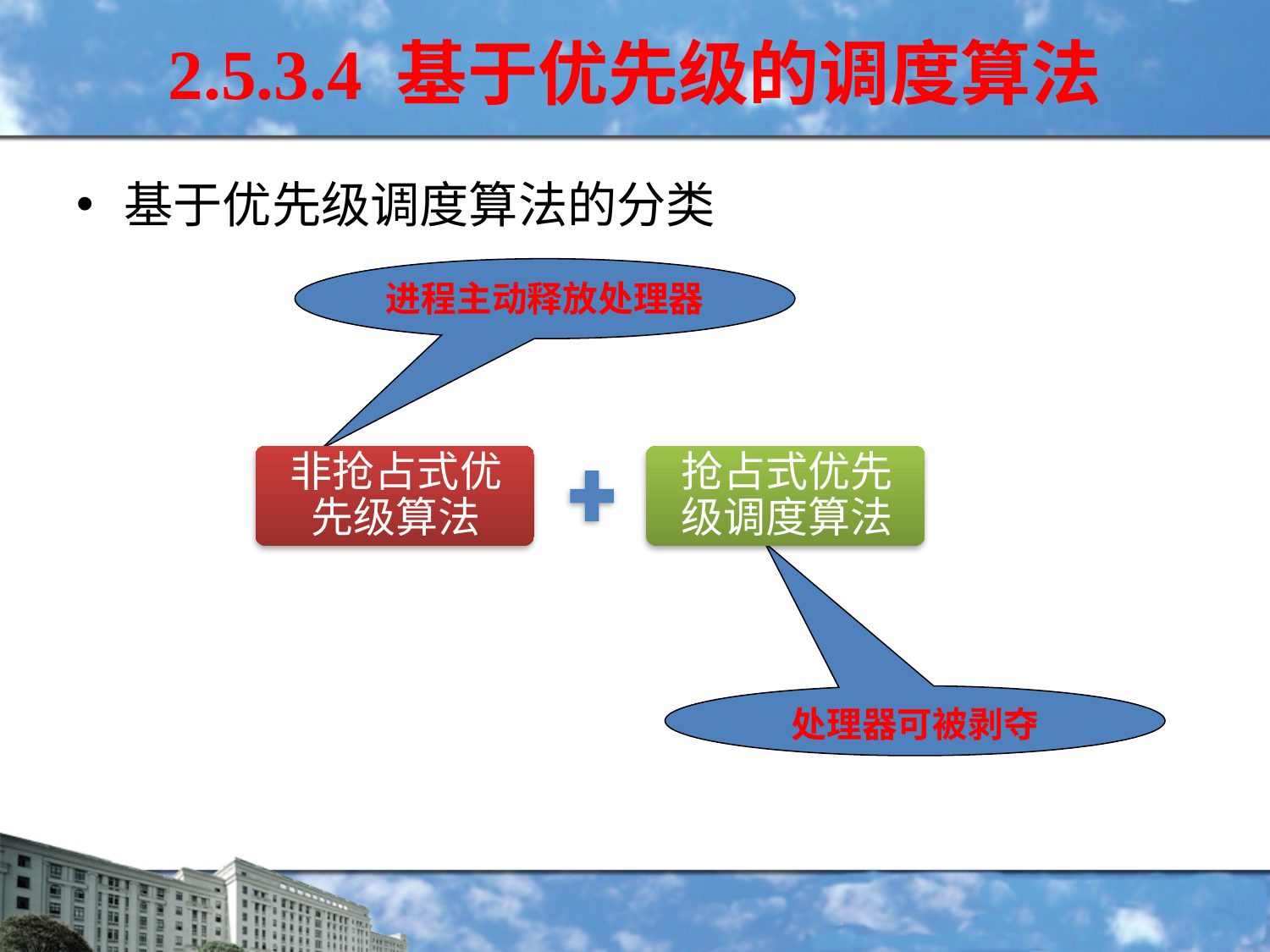

2.5.3.4 基于优先级的调度算法
基于优先级调度算法的分类

进程主动释放处理器
非抢占式优先级算法

抢占式优先级调度算法
处理器可被剥夺